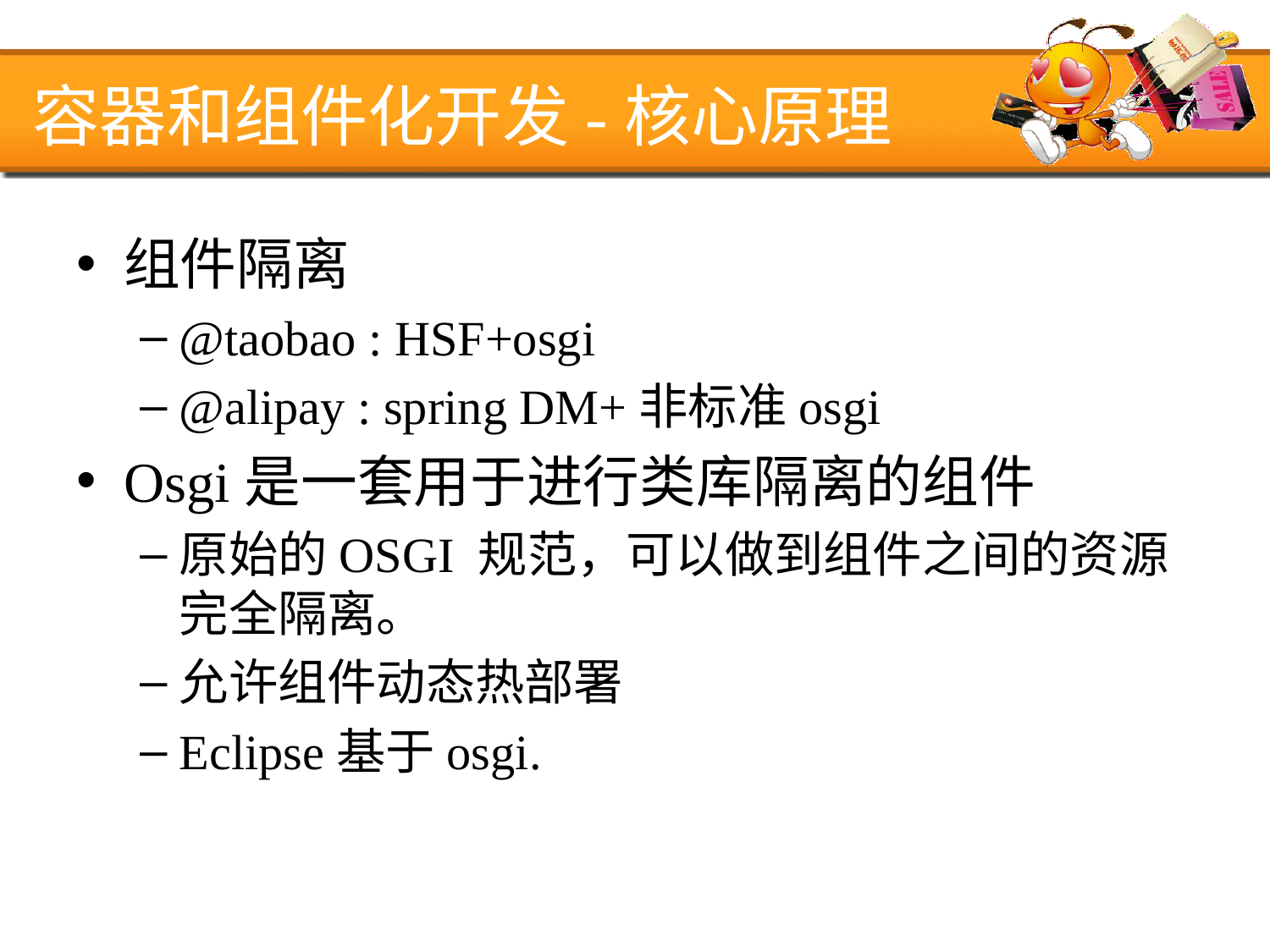

# 容器和组件化开发-核心原理
组件隔离
@taobao : HSF+osgi
@alipay : spring DM+非标准osgi
Osgi是一套用于进行类库隔离的组件
原始的OSGI 规范，可以做到组件之间的资源完全隔离。
允许组件动态热部署
Eclipse基于osgi.